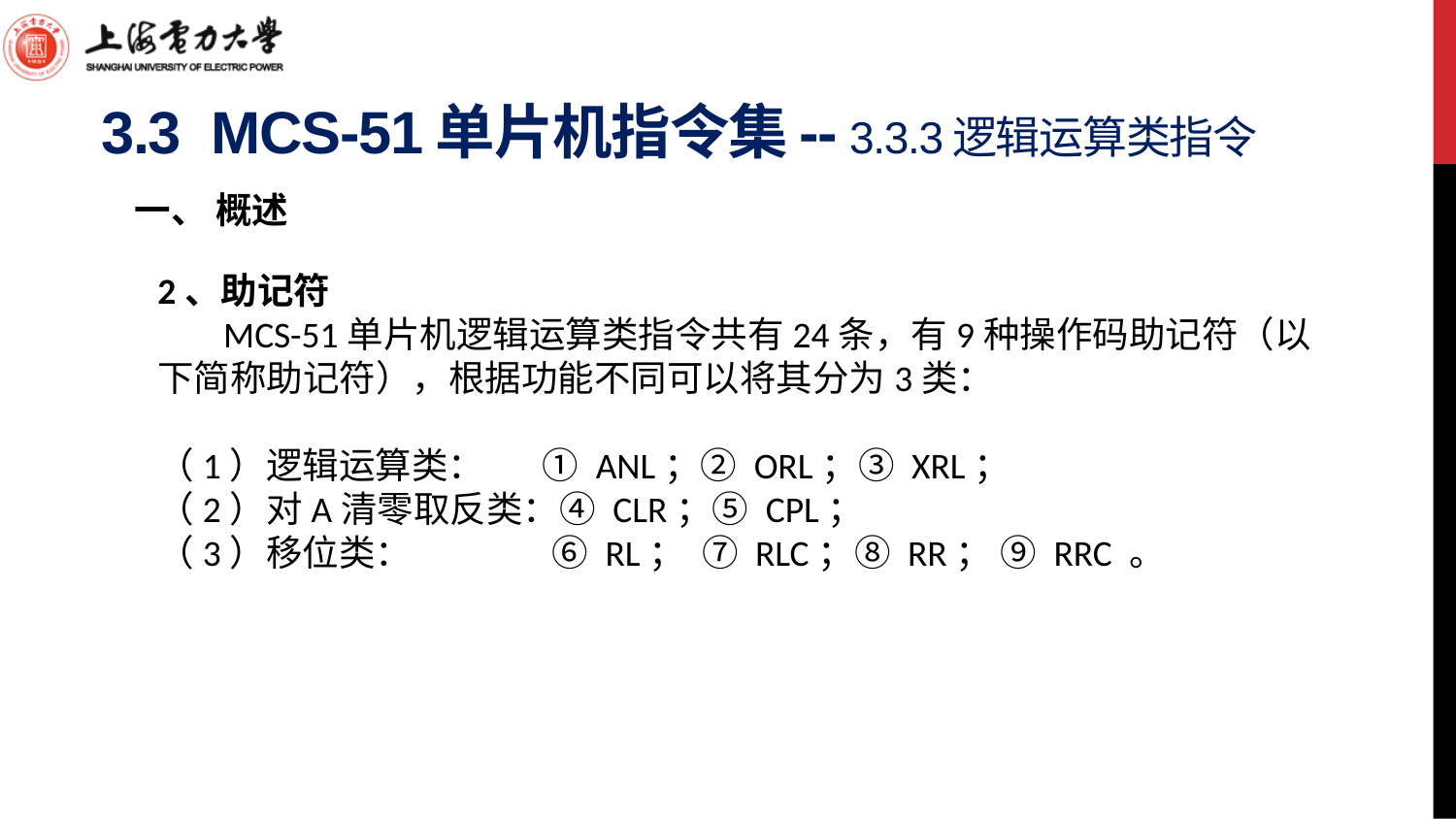

# 3.3  MCS-51单片机指令集-- 3.3.3逻辑运算类指令
一、 概述

2、助记符
        MCS-51单片机逻辑运算类指令共有24条，有9种操作码助记符（以下简称助记符），根据功能不同可以将其分为3类：

（1）逻辑运算类：       ① ANL；② ORL；③ XRL；
（2）对A清零取反类：④ CLR；⑤ CPL；
（3）移位类：                 ⑥ RL；  ⑦ RLC；⑧ RR； ⑨ RRC 。